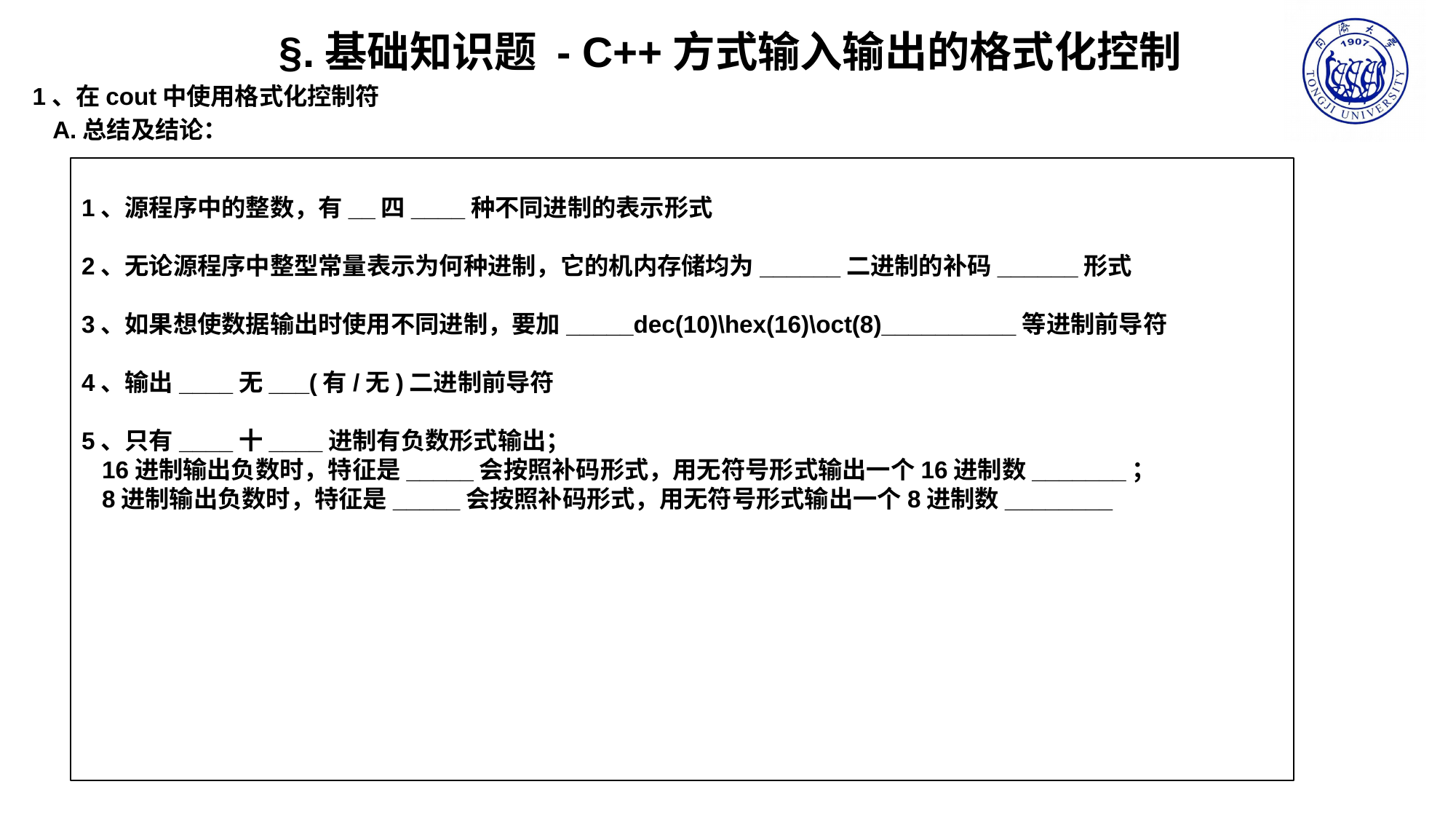

§.基础知识题 - C++方式输入输出的格式化控制
1、在cout中使用格式化控制符
   A.总结及结论：

1、源程序中的整数，有__四____种不同进制的表示形式

2、无论源程序中整型常量表示为何种进制，它的机内存储均为______二进制的补码______形式

3、如果想使数据输出时使用不同进制，要加_____dec(10)\hex(16)\oct(8)__________等进制前导符

4、输出____无___(有/无)二进制前导符

5、只有____十____进制有负数形式输出；
   16进制输出负数时，特征是_____会按照补码形式，用无符号形式输出一个16进制数_______；
   8进制输出负数时，特征是_____会按照补码形式，用无符号形式输出一个8进制数________